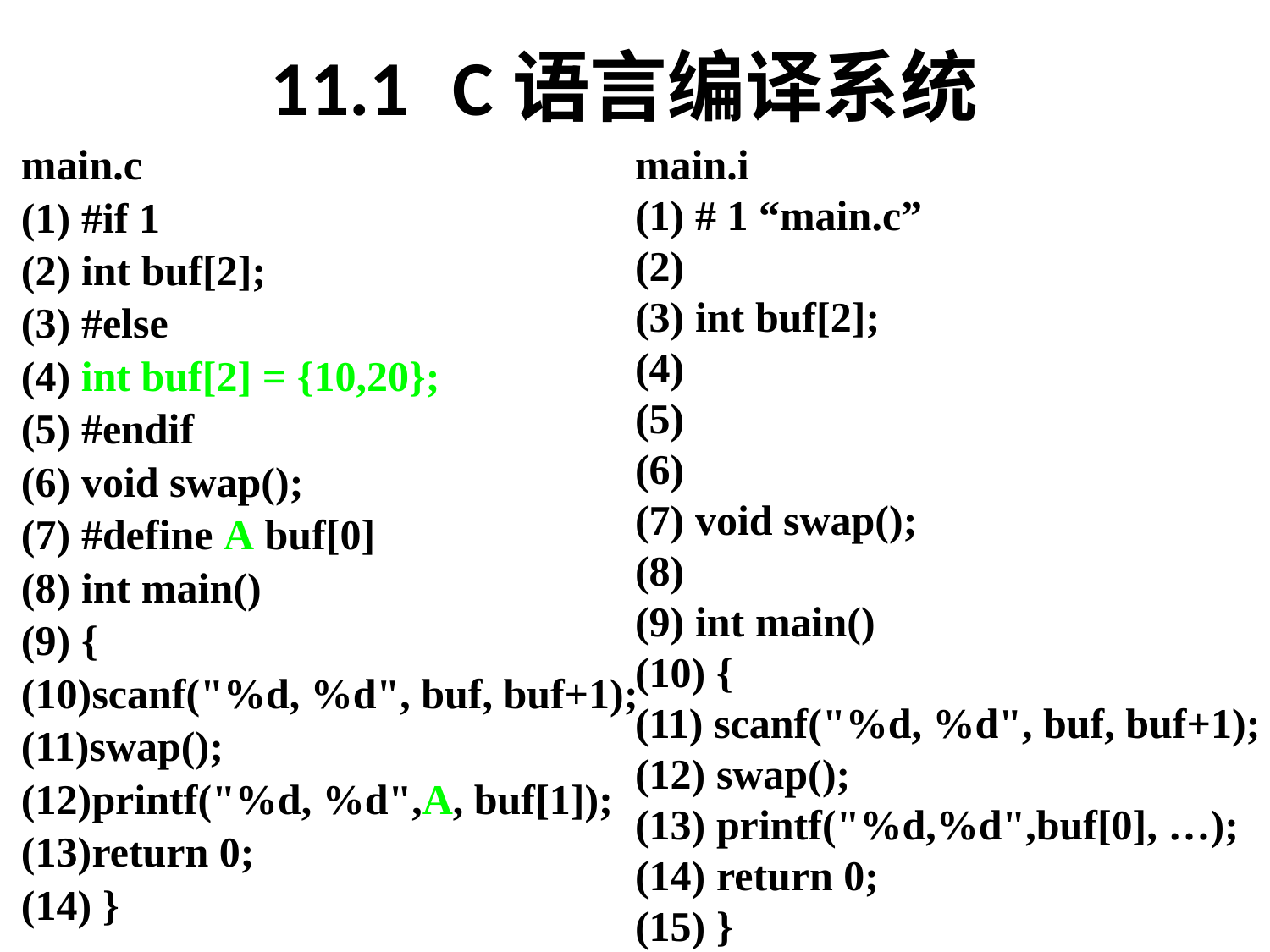

# 11.1  C语言编译系统
main.c
(1) #if 1
(2) int buf[2];
(3) #else
(4) int buf[2] = {10,20};
(5) #endif
(6) void swap();
(7) #define A buf[0]
(8) int main()
(9) {
(10)scanf("%d, %d", buf, buf+1);
(11)swap();
(12)printf("%d, %d",A, buf[1]);
(13)return 0;
(14) }
main.i
(1) # 1 “main.c”
(2)
(3) int buf[2];
(4)
(5)
(6)
(7) void swap();
(8)
(9) int main()
(10) {
(11) scanf("%d, %d", buf, buf+1);
(12) swap();
(13) printf("%d,%d",buf[0], …);
(14) return 0;
(15) }